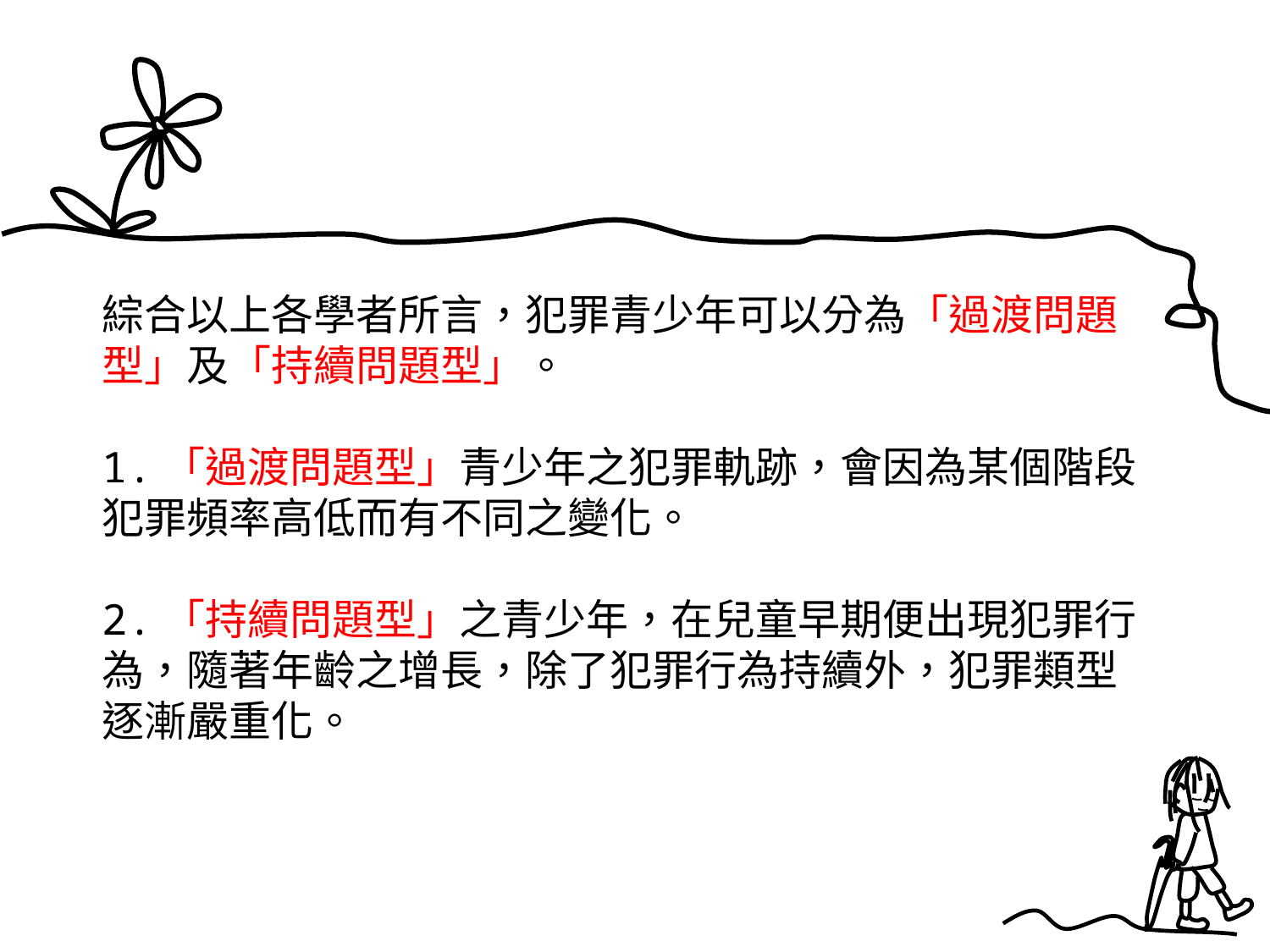

綜合以上各學者所言，犯罪青少年可以分為「過渡問題型」及「持續問題型」。

1.「過渡問題型」青少年之犯罪軌跡，會因為某個階段犯罪頻率高低而有不同之變化。

2.「持續問題型」之青少年，在兒童早期便出現犯罪行為，隨著年齡之增長，除了犯罪行為持續外，犯罪類型逐漸嚴重化。